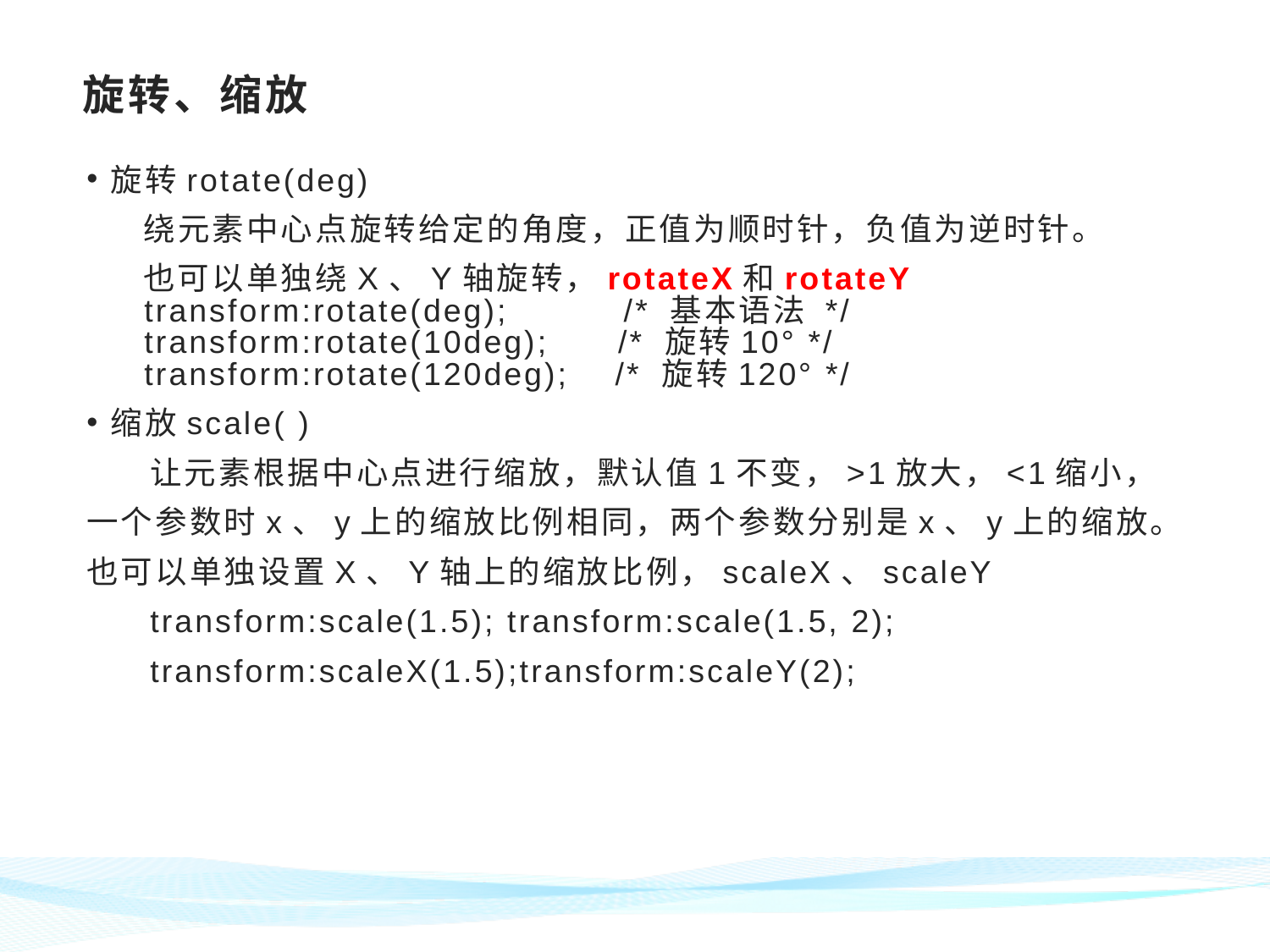

# 旋转、缩放
旋转rotate(deg)
     绕元素中心点旋转给定的角度，正值为顺时针，负值为逆时针。
     也可以单独绕X、Y轴旋转，rotateX和rotateY
     transform:rotate(deg);          /* 基本语法 */
     transform:rotate(10deg);      /* 旋转10° */
     transform:rotate(120deg);    /* 旋转120° */
缩放scale( )
让元素根据中心点进行缩放，默认值1不变，>1放大，<1缩小，一个参数时x、y上的缩放比例相同，两个参数分别是x、y上的缩放。也可以单独设置X、Y轴上的缩放比例，scaleX、scaleY
transform:scale(1.5); transform:scale(1.5, 2);
transform:scaleX(1.5);transform:scaleY(2);